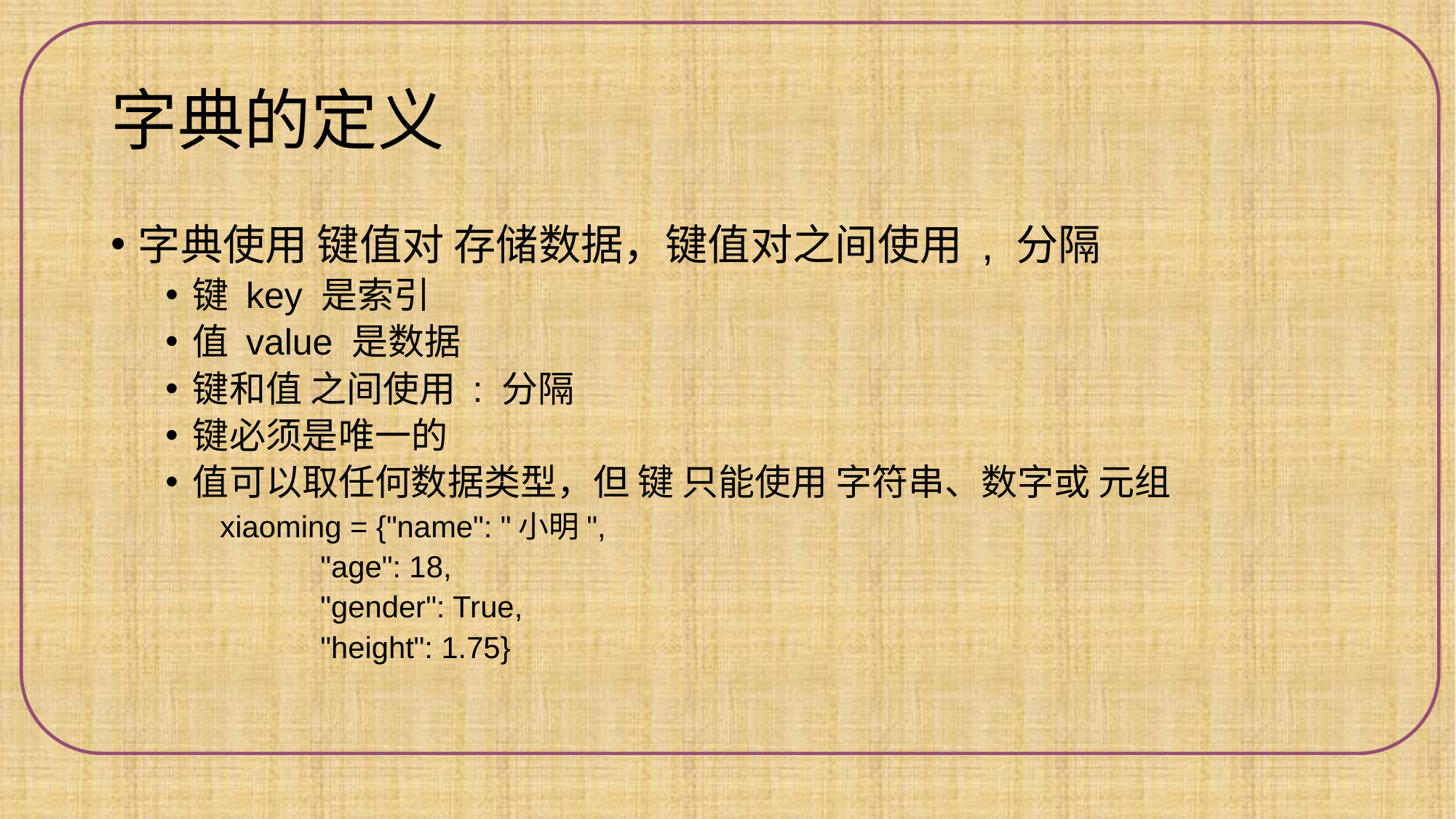

# 字典的定义
字典使用 键值对 存储数据，键值对之间使用 , 分隔
键 key 是索引
值 value 是数据
键和值 之间使用 : 分隔
键必须是唯一的
值可以取任何数据类型，但 键 只能使用 字符串、数字或 元组
xiaoming = {"name": "小明",
            "age": 18,
            "gender": True,
            "height": 1.75}